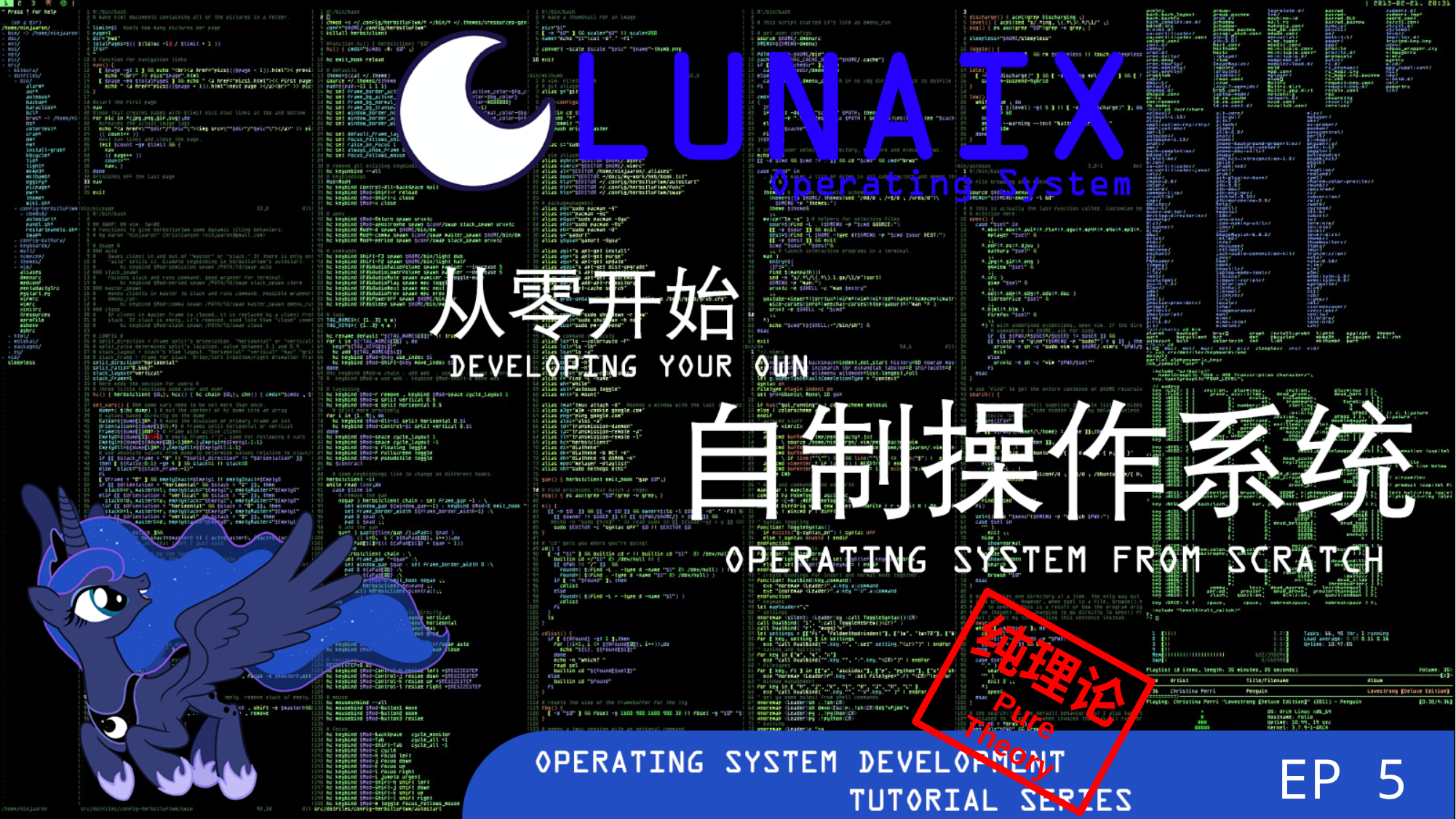

# 保护模式
纯理论
Pure Theory
我们的内存
EP 5
-2